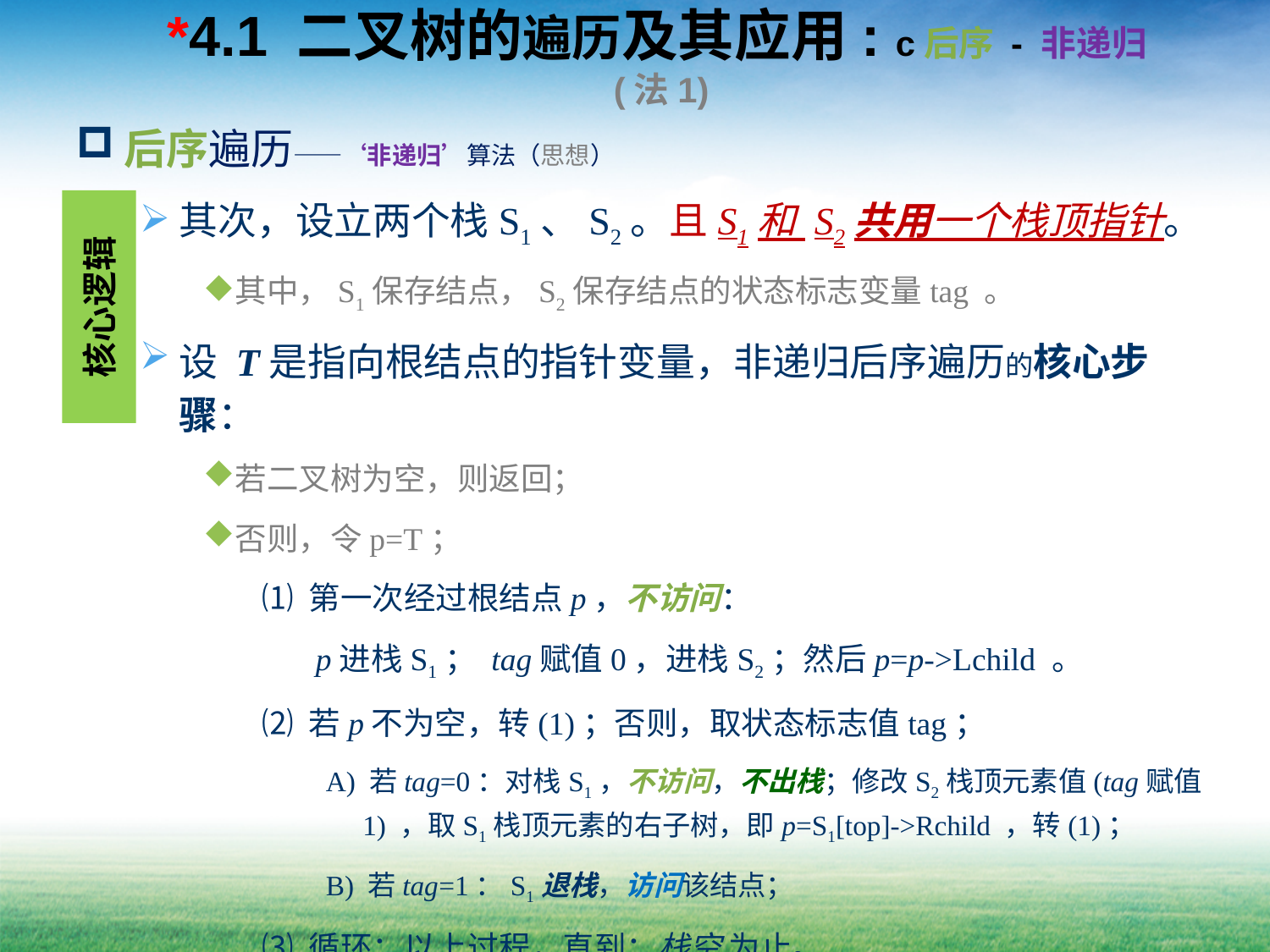

# *4.1 二叉树的遍历及其应用: c后序 - 非递归(法1)
后序遍历——‘非递归’算法（思想）
其次，设立两个栈S1、S2。且S1和 S2共用一个栈顶指针。
其中，S1保存结点，S2保存结点的状态标志变量tag 。
设 T是指向根结点的指针变量，非递归后序遍历的核心步骤：
若二叉树为空，则返回；
否则，令p=T；
⑴ 第一次经过根结点p，不访问：
     p进栈S1； tag赋值0，进栈S2；然后p=p->Lchild 。
⑵ 若p不为空，转(1)；否则，取状态标志值tag；
A) 若tag=0：对栈S1，不访问，不出栈；修改S2栈顶元素值(tag赋值1) ，取S1栈顶元素的右子树，即p=S1[top]->Rchild ，转(1)；
B) 若tag=1：S1退栈，访问该结点；
⑶ 循环：以上过程，直到：栈空 为止。
核心逻辑